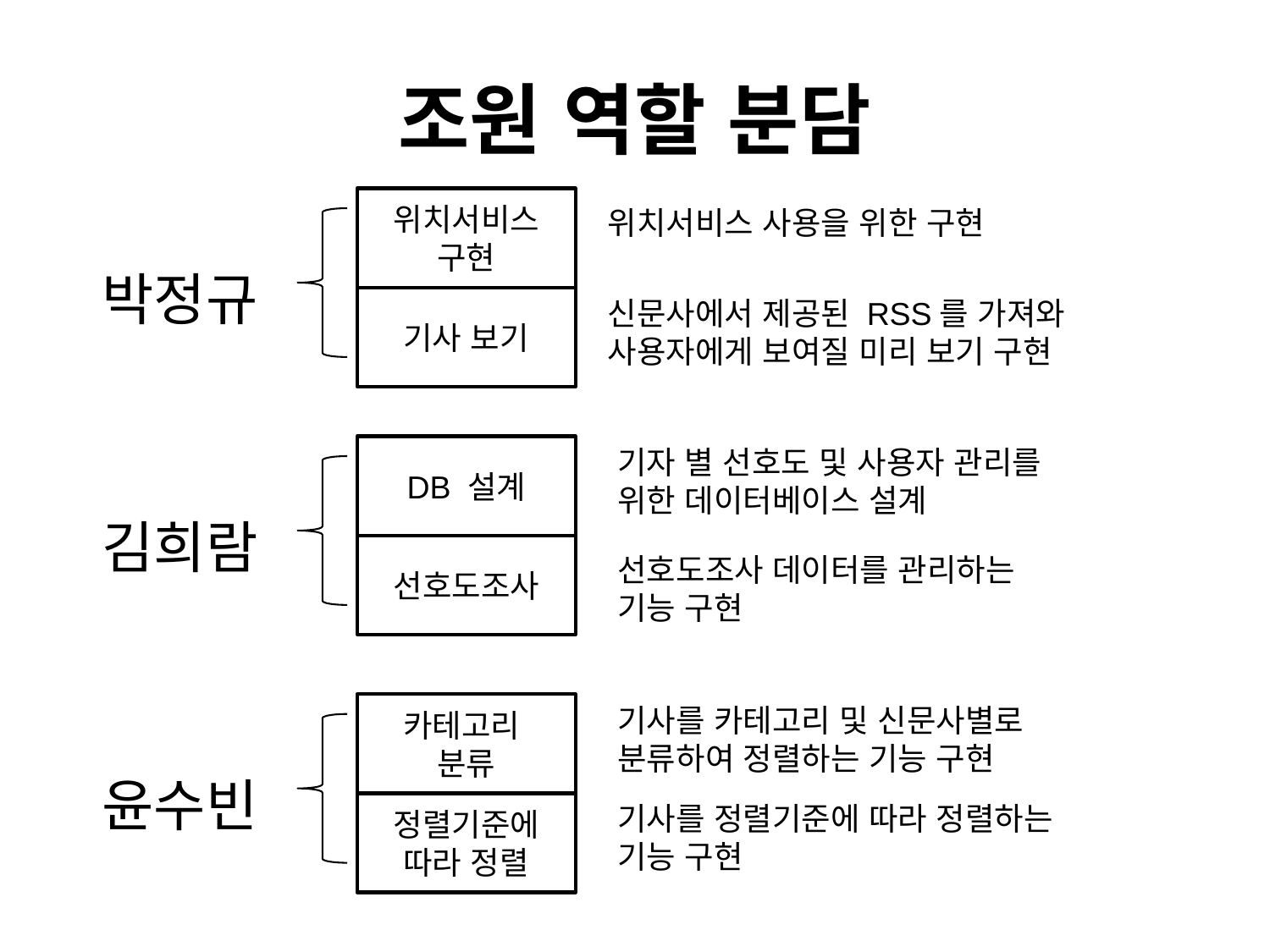

# 조원 역할 분담
위치서비스 구현
위치서비스 사용을 위한 구현

박정규
기사 보기
신문사에서 제공된 RSS를 가져와 사용자에게 보여질 미리 보기 구현
기자 별 선호도 및 사용자 관리를 위한 데이터베이스 설계
DB 설계

김희람
선호도조사
선호도조사 데이터를 관리하는 기능 구현
카테고리
분류
기사를 카테고리 및 신문사별로 분류하여 정렬하는 기능 구현

윤수빈
기사를 정렬기준에 따라 정렬하는 기능 구현
정렬기준에 따라 정렬